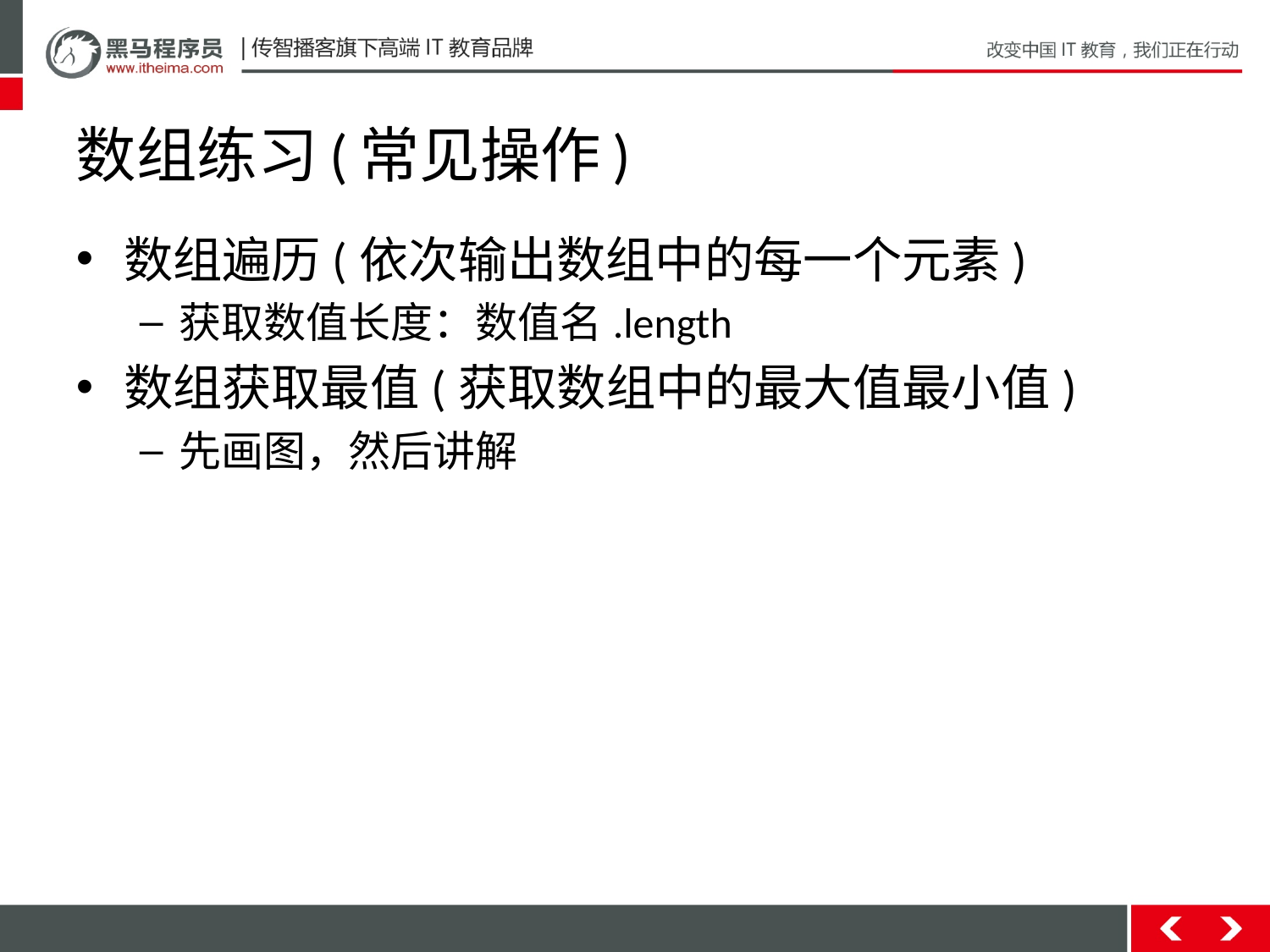

# 数组练习(常见操作)
数组遍历(依次输出数组中的每一个元素)
获取数值长度：数值名.length
数组获取最值(获取数组中的最大值最小值)
先画图，然后讲解